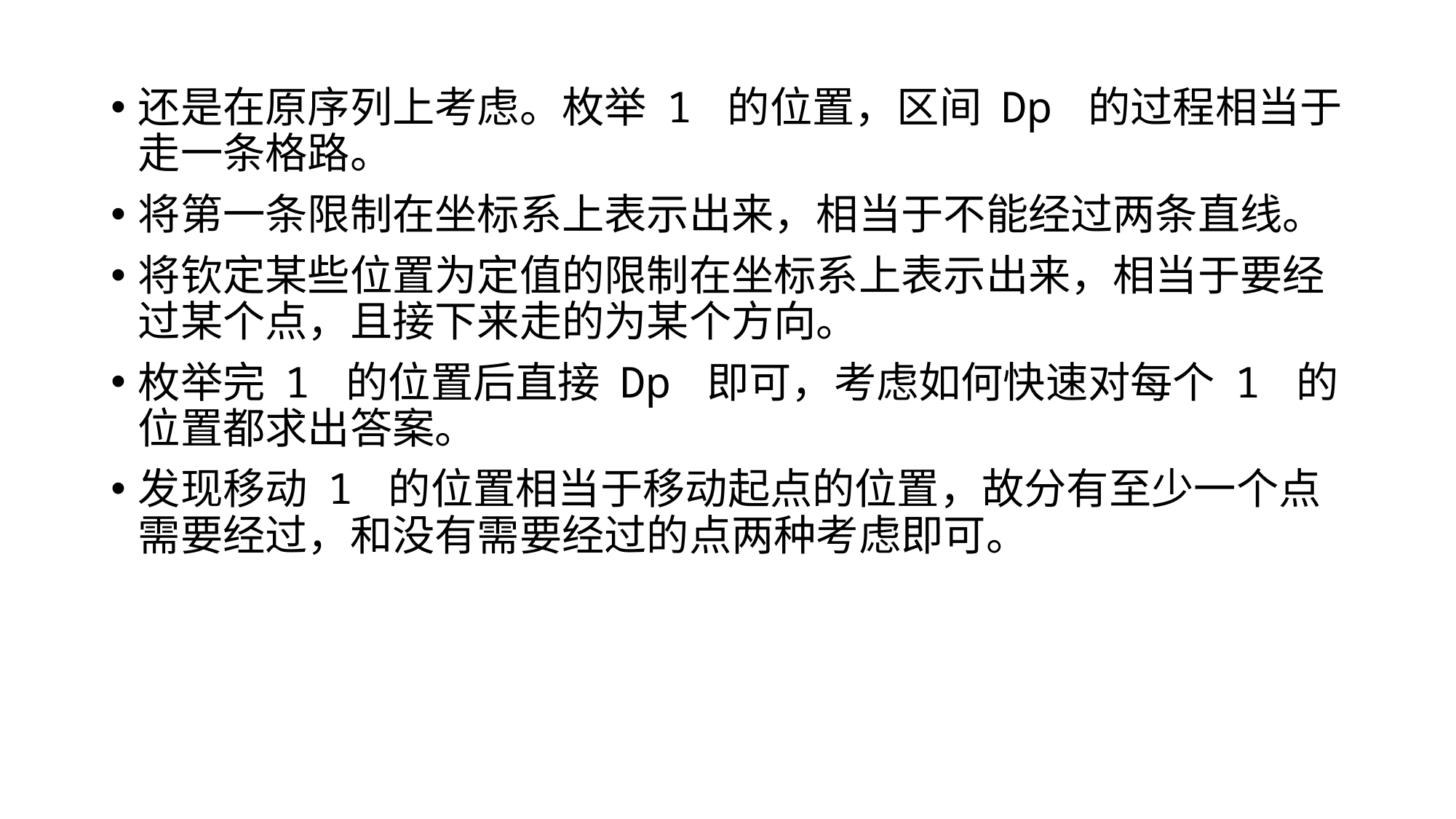

还是在原序列上考虑。枚举 1 的位置，区间 Dp 的过程相当于走一条格路。
将第一条限制在坐标系上表示出来，相当于不能经过两条直线。
将钦定某些位置为定值的限制在坐标系上表示出来，相当于要经过某个点，且接下来走的为某个方向。
枚举完 1 的位置后直接 Dp 即可，考虑如何快速对每个 1 的位置都求出答案。
发现移动 1 的位置相当于移动起点的位置，故分有至少一个点需要经过，和没有需要经过的点两种考虑即可。